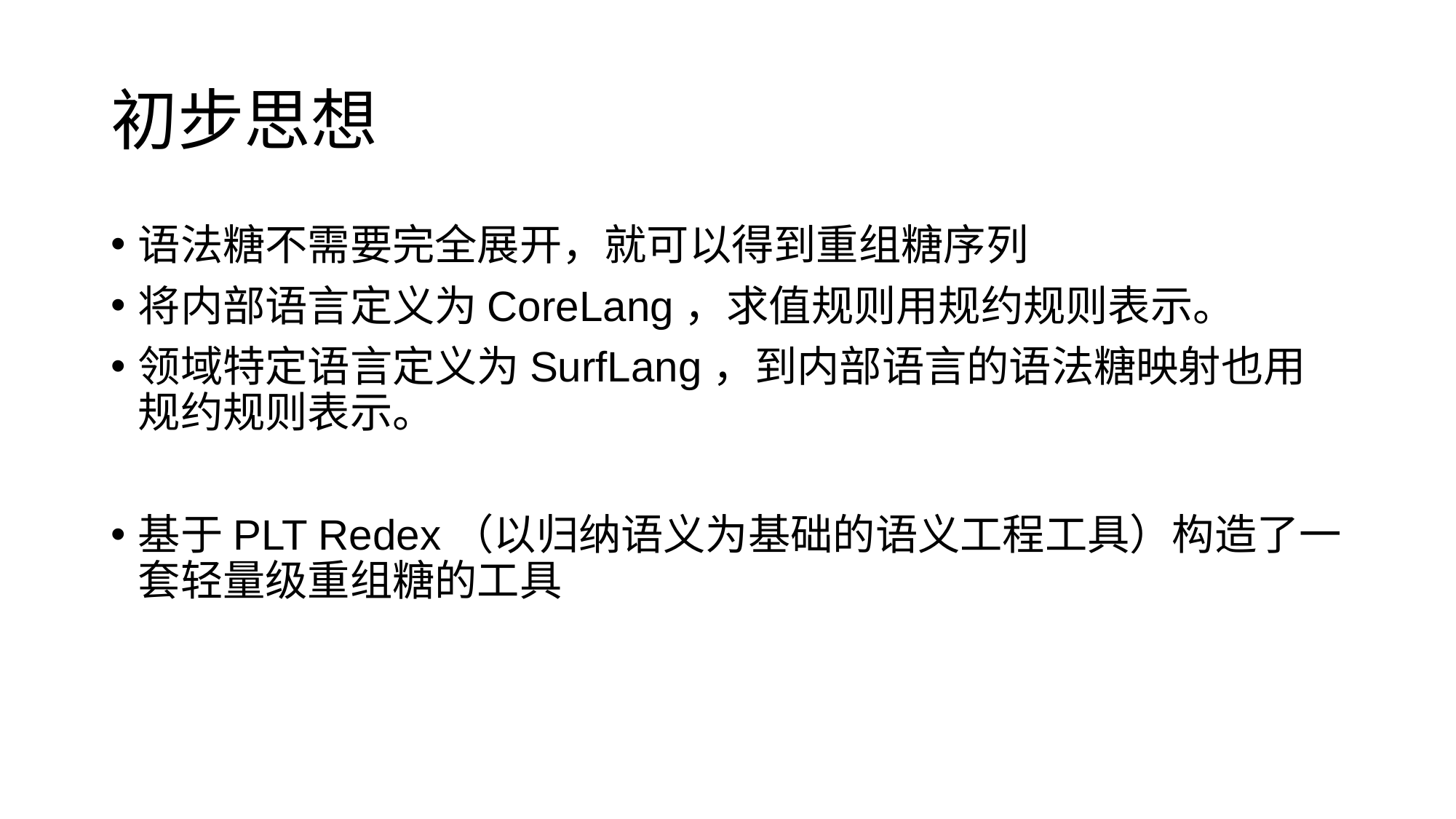

# 初步思想
语法糖不需要完全展开，就可以得到重组糖序列
将内部语言定义为CoreLang，求值规则用规约规则表示。
领域特定语言定义为SurfLang，到内部语言的语法糖映射也用规约规则表示。

基于PLT Redex（以归纳语义为基础的语义工程工具）构造了一套轻量级重组糖的工具